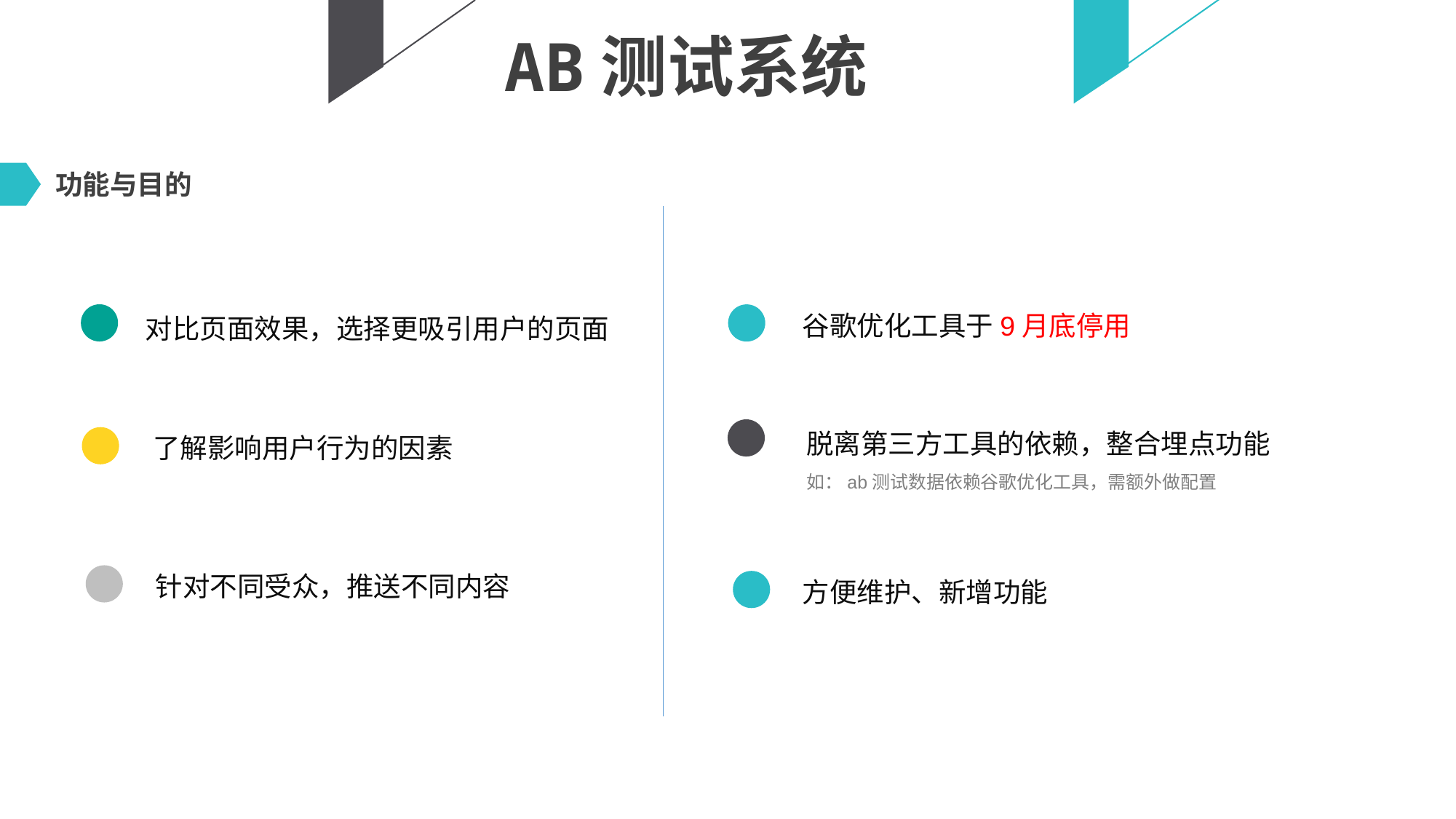

AB测试系统
功能与目的

谷歌优化工具于9月底停用
对比页面效果，选择更吸引用户的页面

脱离第三方工具的依赖，整合埋点功能
如：ab测试数据依赖谷歌优化工具，需额外做配置
了解影响用户行为的因素

针对不同受众，推送不同内容
方便维护、新增功能